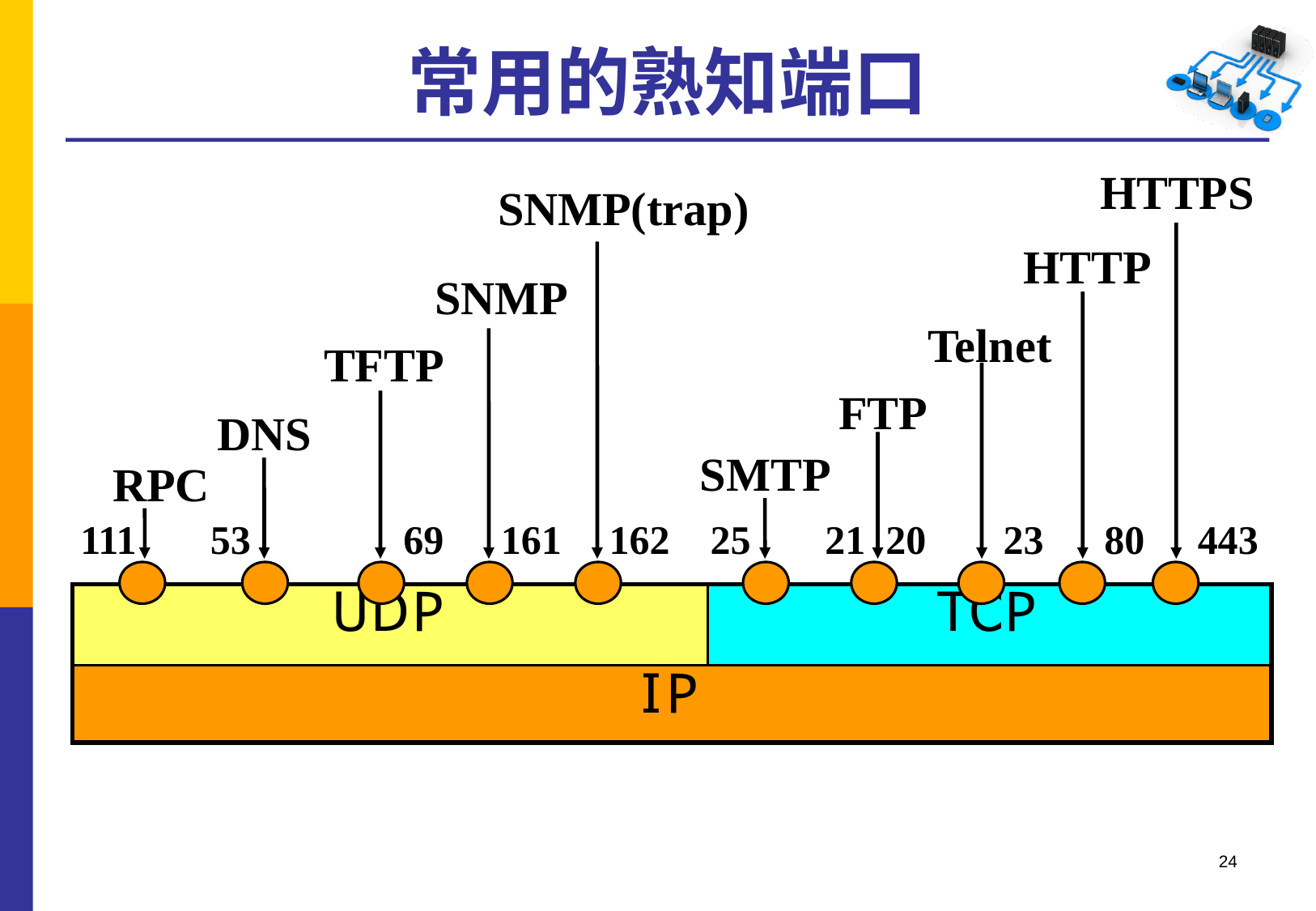

# 常用的熟知端口
HTTPS
SNMP(trap)

HTTP

SNMP

Telnet
TFTP

FTP

DNS

SMTP
RPC

111

53
69
161
162
25
21  20
23
80
443

| UDP | TCP |
| --- | --- |
| IP |  |
24